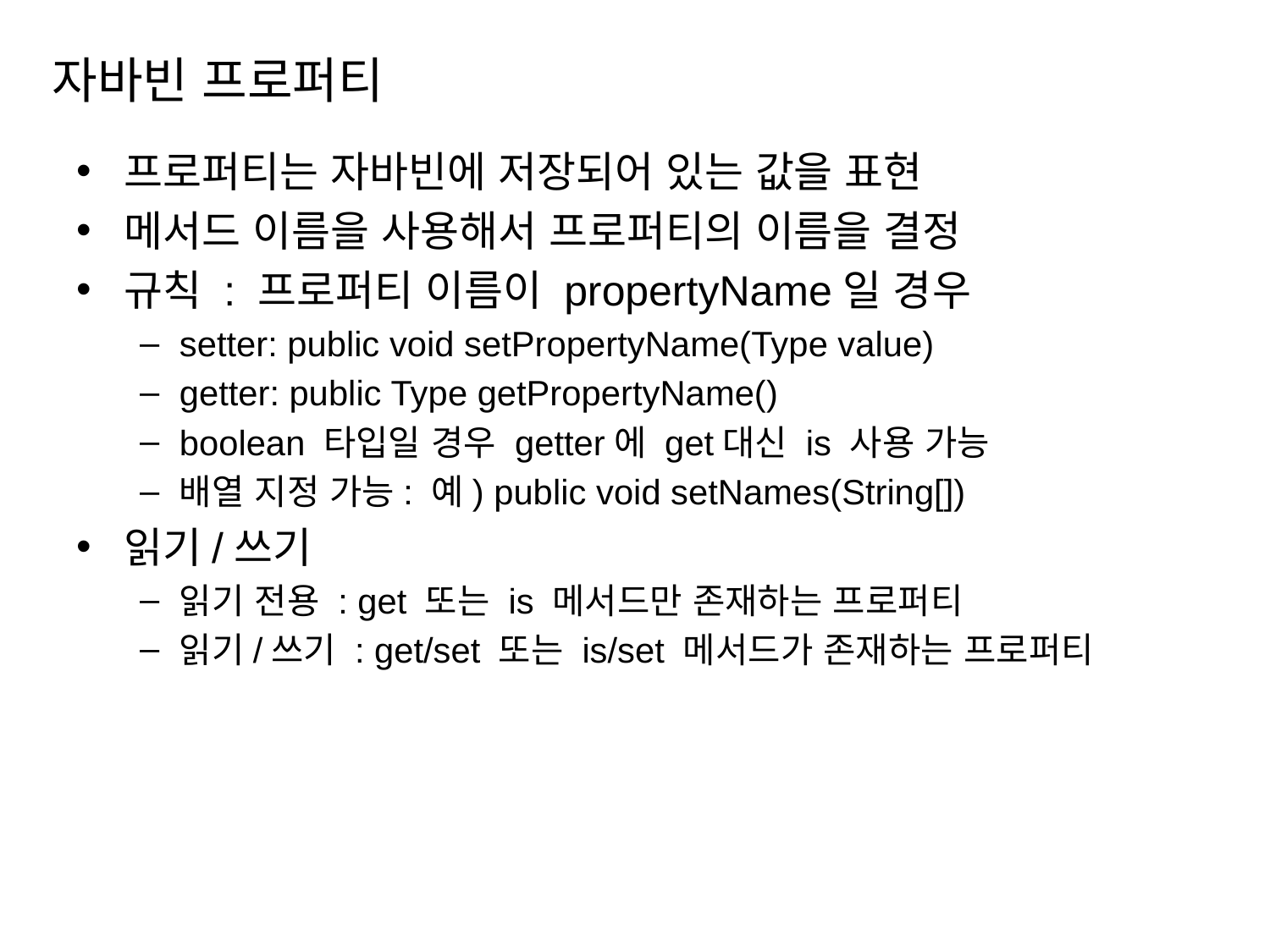

# 자바빈 프로퍼티
프로퍼티는 자바빈에 저장되어 있는 값을 표현
메서드 이름을 사용해서 프로퍼티의 이름을 결정
규칙 : 프로퍼티 이름이 propertyName일 경우
setter: public void setPropertyName(Type value)
getter: public Type getPropertyName()
boolean 타입일 경우 getter에 get대신 is 사용 가능
배열 지정 가능: 예) public void setNames(String[])
읽기/쓰기
읽기 전용 : get 또는 is 메서드만 존재하는 프로퍼티
읽기/쓰기 : get/set 또는 is/set 메서드가 존재하는 프로퍼티